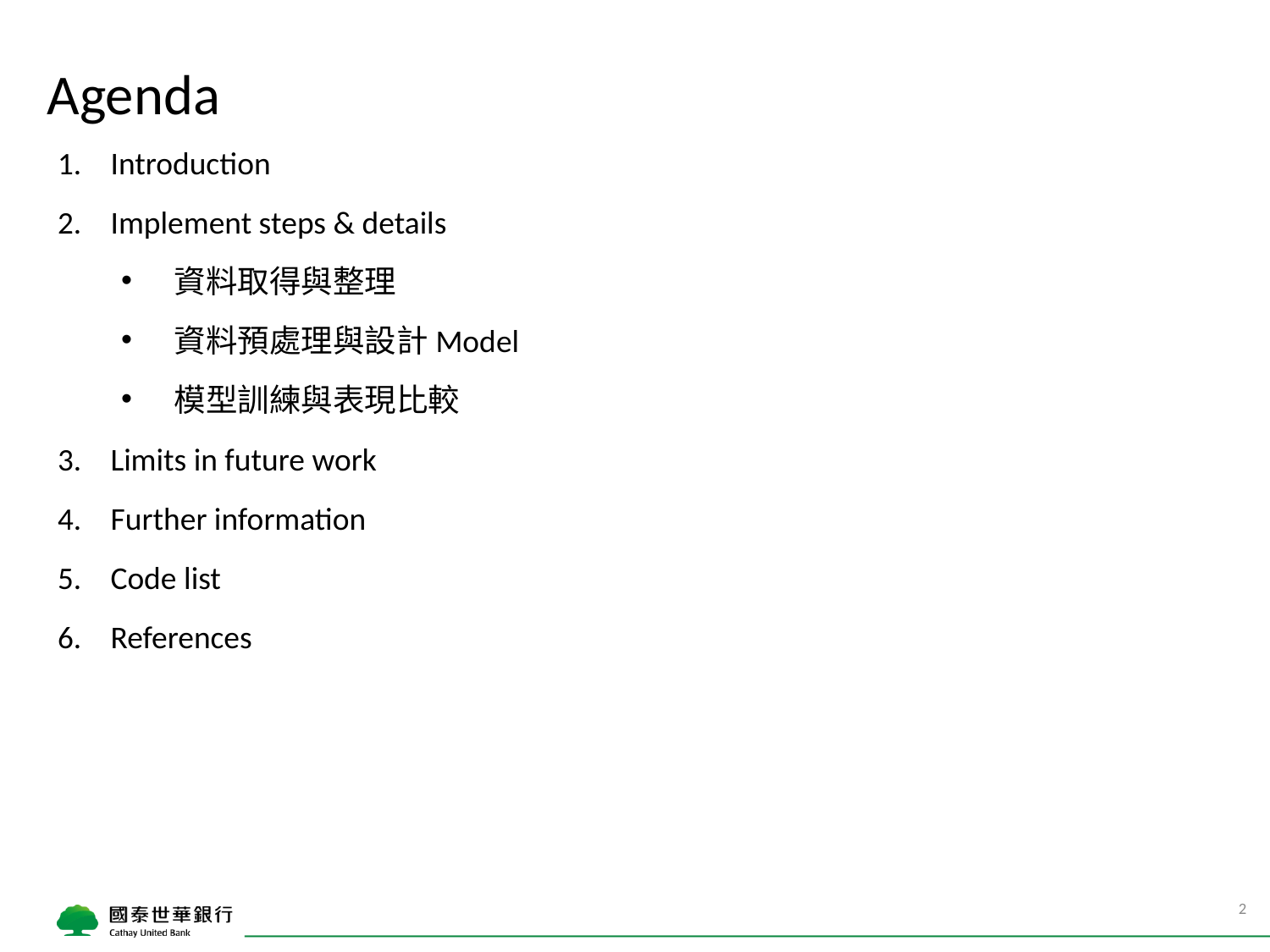

# Agenda
Introduction
Implement steps & details
資料取得與整理
資料預處理與設計Model
模型訓練與表現比較
Limits in future work
Further information
Code list
References

2